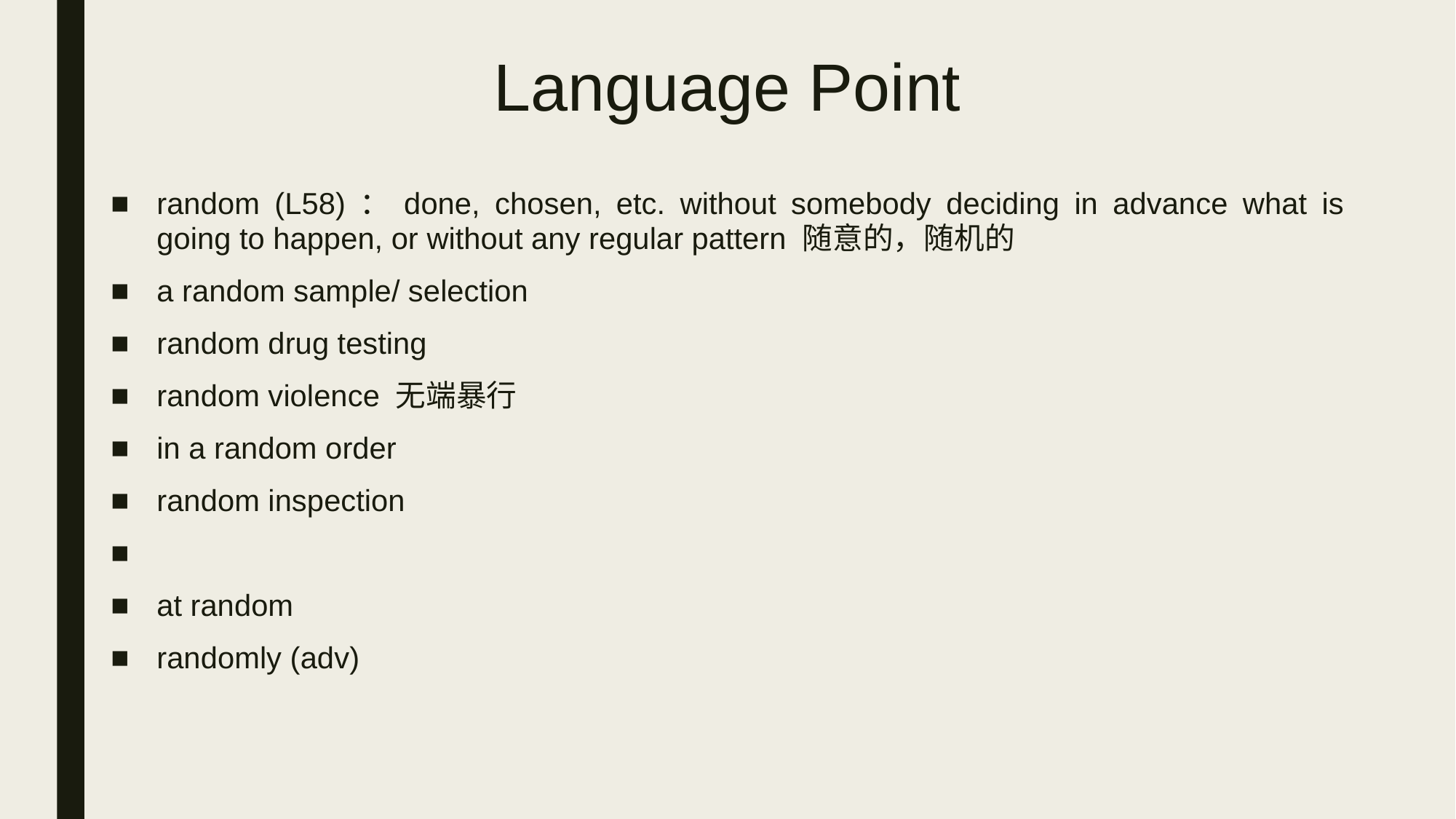

# Language Point
random (L58)：done, chosen, etc. without somebody deciding in advance what is going to happen, or without any regular pattern 随意的，随机的
a random sample/ selection
random drug testing
random violence 无端暴行
in a random order
random inspection

at random
randomly (adv)